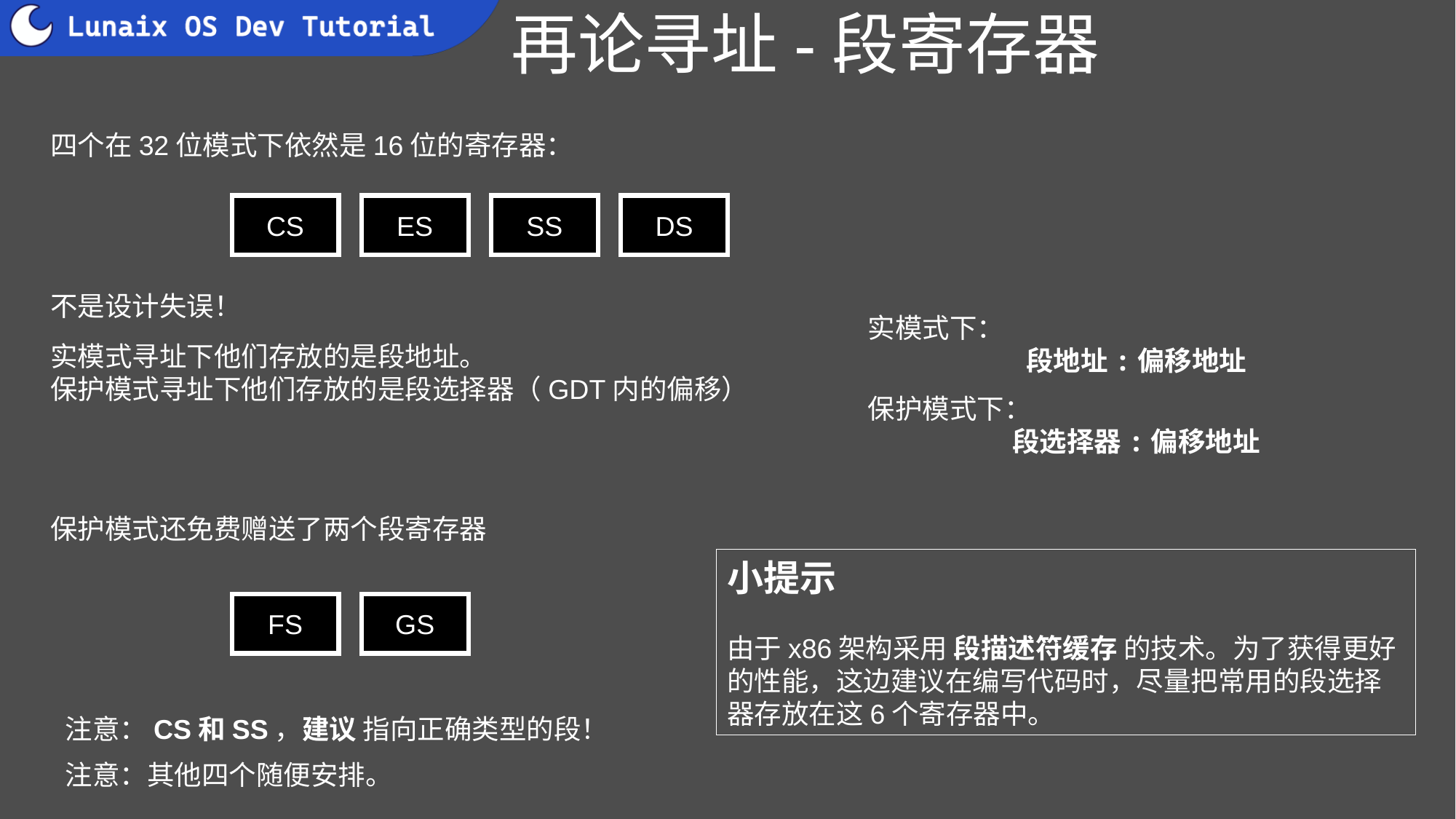

# 再论寻址-段寄存器
四个在32位模式下依然是16位的寄存器：
CS
ES
SS
DS
不是设计失误！
实模式下：
段地址:偏移地址
实模式寻址下他们存放的是段地址。
保护模式寻址下他们存放的是段选择器（GDT内的偏移）
保护模式下：
段选择器:偏移地址
保护模式还免费赠送了两个段寄存器
小提示

由于x86架构采用 段描述符缓存 的技术。为了获得更好的性能，这边建议在编写代码时，尽量把常用的段选择器存放在这6个寄存器中。
FS
GS
注意：CS和SS，建议 指向正确类型的段！
注意：其他四个随便安排。